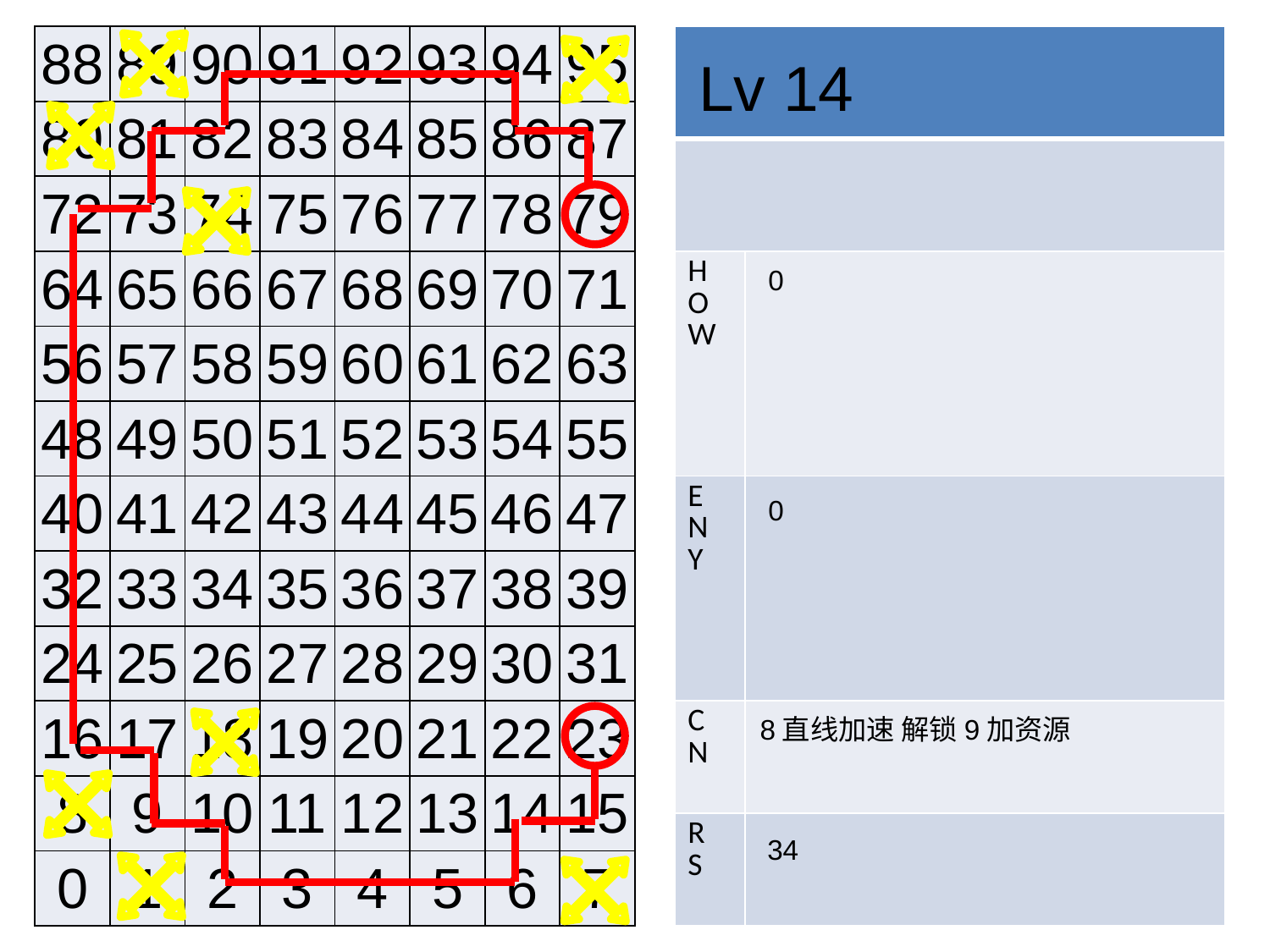

Lv 14

0
0

8直线加速 解锁9加资源

34